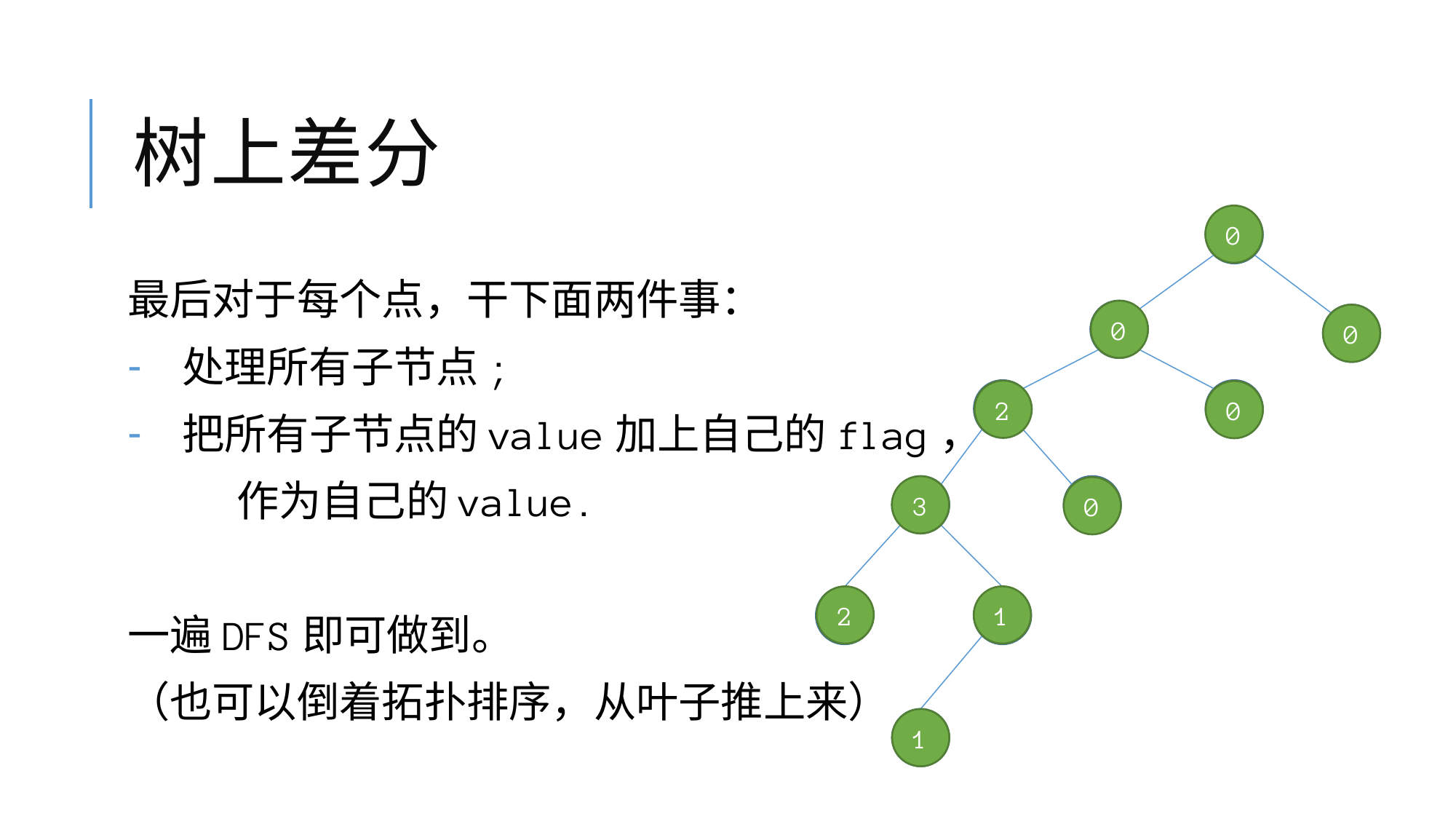

# 树上差分
0

-2
+2

-1
+1

最后对于每个点，干下面两件事：
处理所有子节点;
把所有子节点的value加上自己的flag，
	作为自己的value.

一遍DFS即可做到。
（也可以倒着拓扑排序，从叶子推上来）
0
0
2
0
3
0
1
2
1